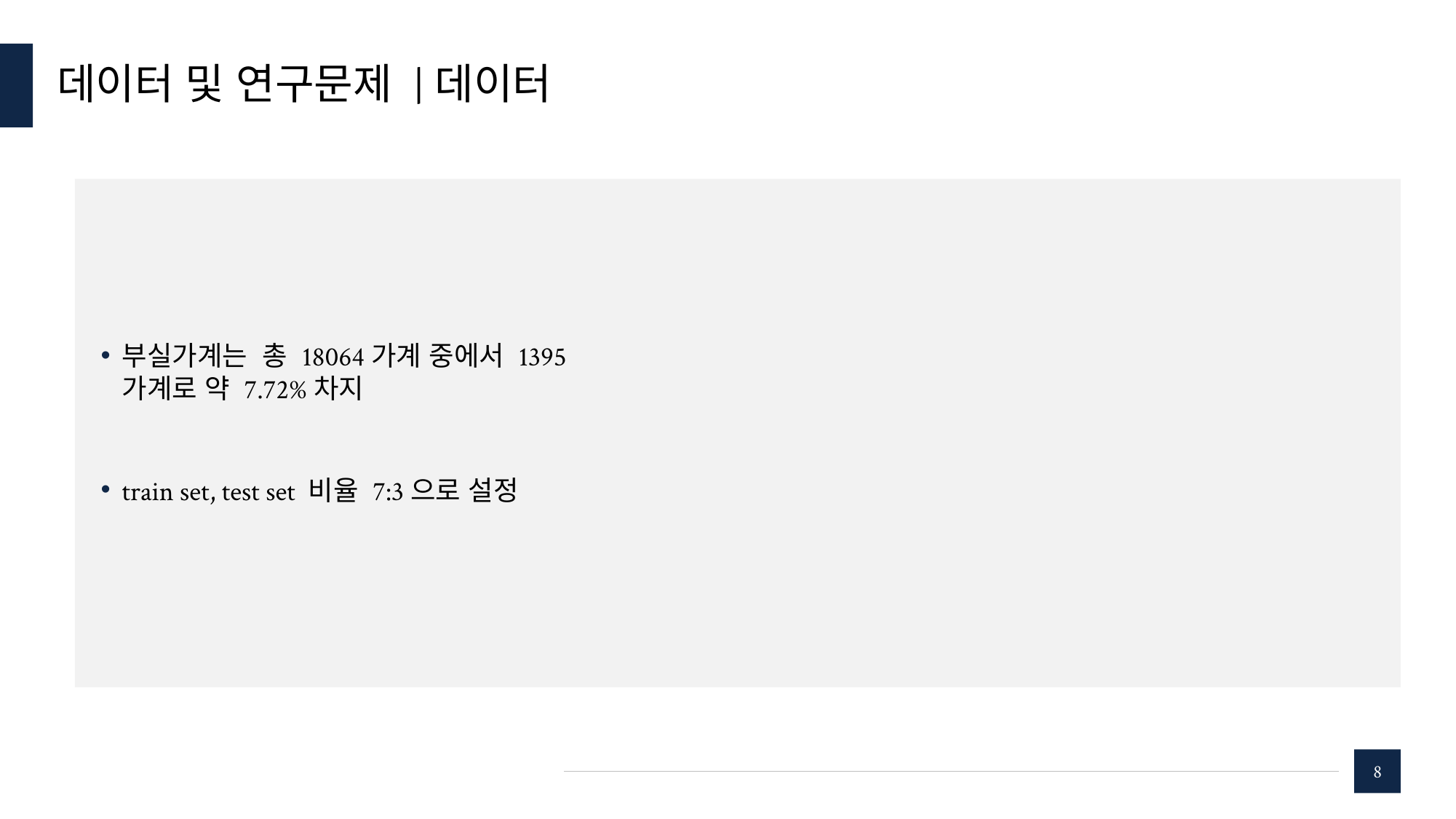

# 데이터 및 연구문제 |데이터

부실가계는  총 18064가계 중에서 1395가계로 약 7.72%차지

train set, test set 비율 7:3으로 설정

8